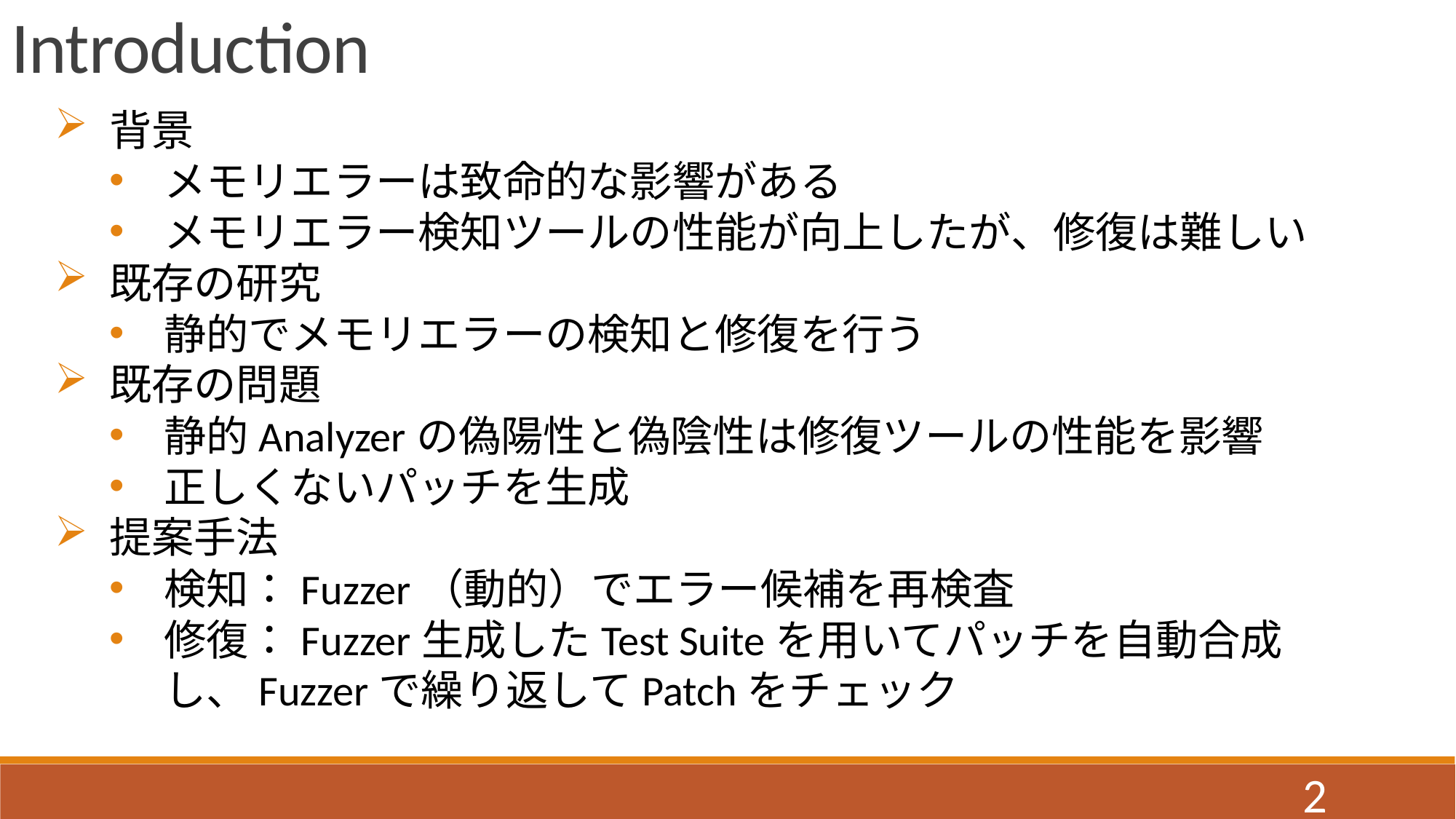

Introduction
背景
メモリエラーは致命的な影響がある
メモリエラー検知ツールの性能が向上したが、修復は難しい
既存の研究
静的でメモリエラーの検知と修復を行う
既存の問題
静的Analyzerの偽陽性と偽陰性は修復ツールの性能を影響
正しくないパッチを生成
提案手法
検知：Fuzzer（動的）でエラー候補を再検査
修復：Fuzzer生成したTest Suiteを用いてパッチを自動合成し、Fuzzerで繰り返してPatchをチェック

2